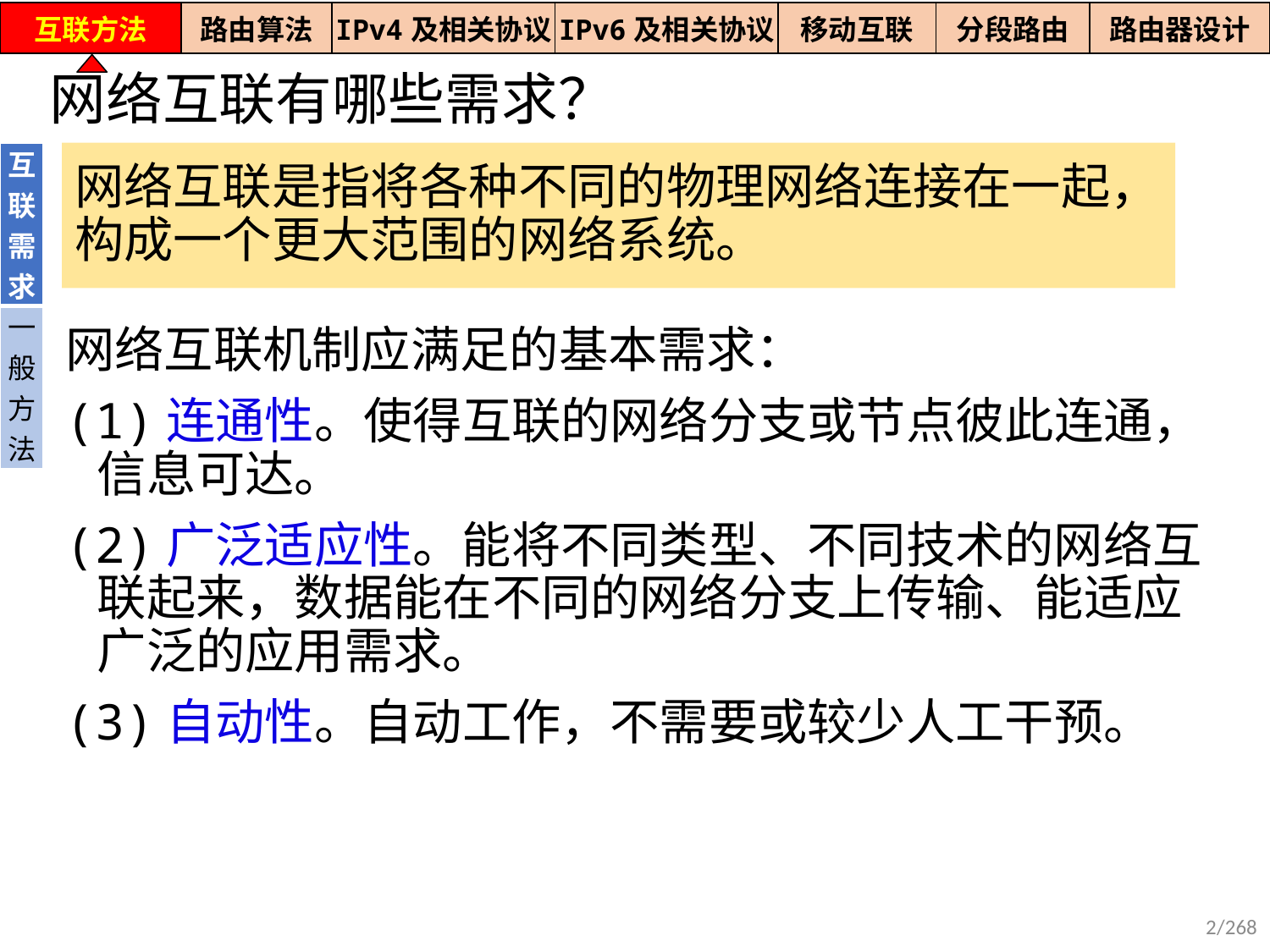

| 互联方法 | 路由算法 | IPv4及相关协议 | IPv6及相关协议 | 移动互联 | 分段路由 | 路由器设计 |
| --- | --- | --- | --- | --- | --- | --- |
网络互联有哪些需求？

# 网络互联是指将各种不同的物理网络连接在一起，构成一个更大范围的网络系统。
| 互联需求 |
| --- |
| 一般方法 |
网络互联机制应满足的基本需求：
(1)连通性。使得互联的网络分支或节点彼此连通，信息可达。
(2)广泛适应性。能将不同类型、不同技术的网络互联起来，数据能在不同的网络分支上传输、能适应广泛的应用需求。
(3)自动性。自动工作，不需要或较少人工干预。
2/268